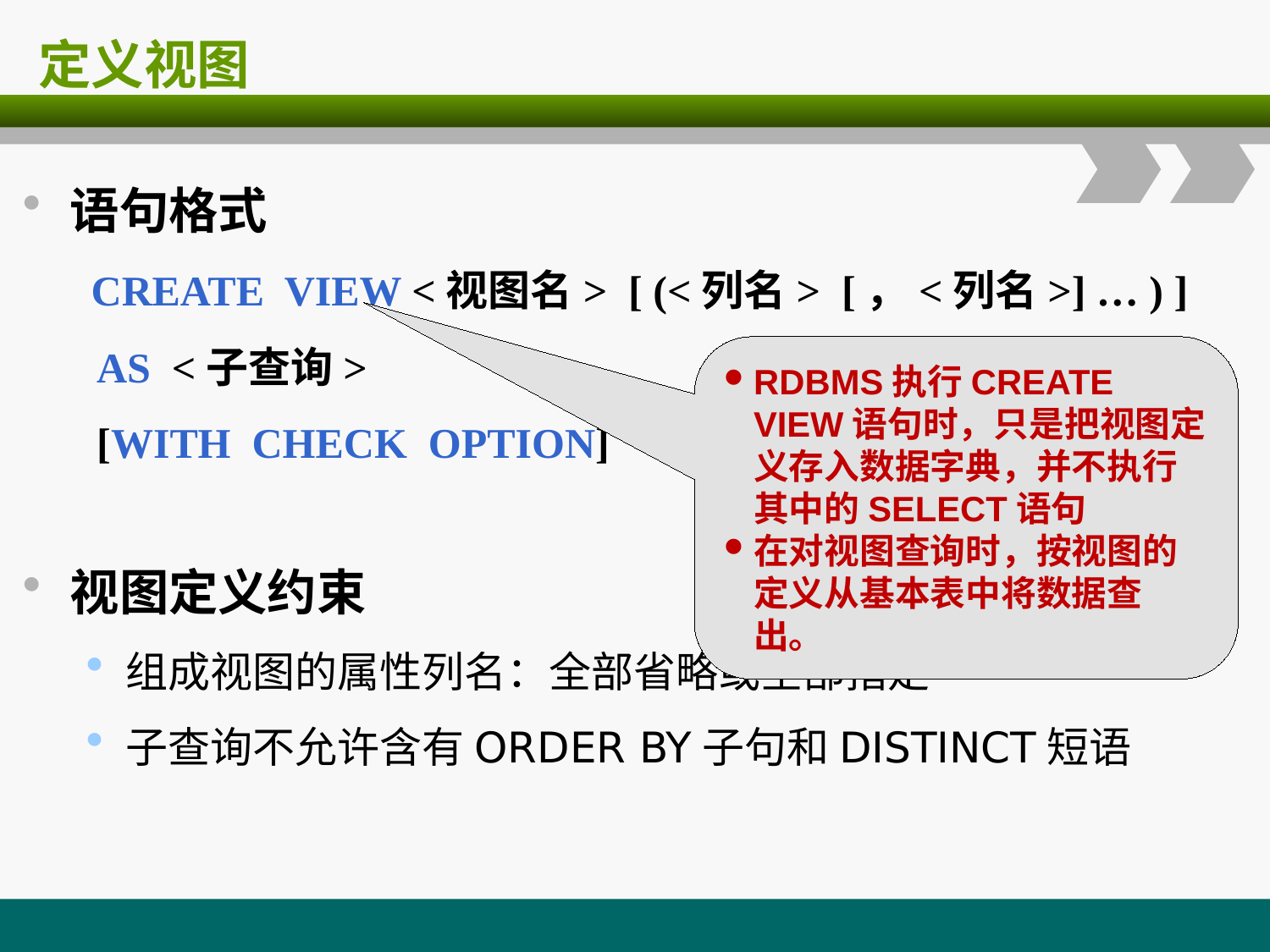

# 定义视图
语句格式
    CREATE  VIEW <视图名>  [ (<列名>  [，<列名>] … ) ]
       AS  <子查询>
       [WITH  CHECK  OPTION]

视图定义约束
组成视图的属性列名：全部省略或全部指定
子查询不允许含有ORDER BY子句和DISTINCT短语

RDBMS执行CREATE VIEW语句时，只是把视图定义存入数据字典，并不执行其中的SELECT语句
在对视图查询时，按视图的定义从基本表中将数据查出。